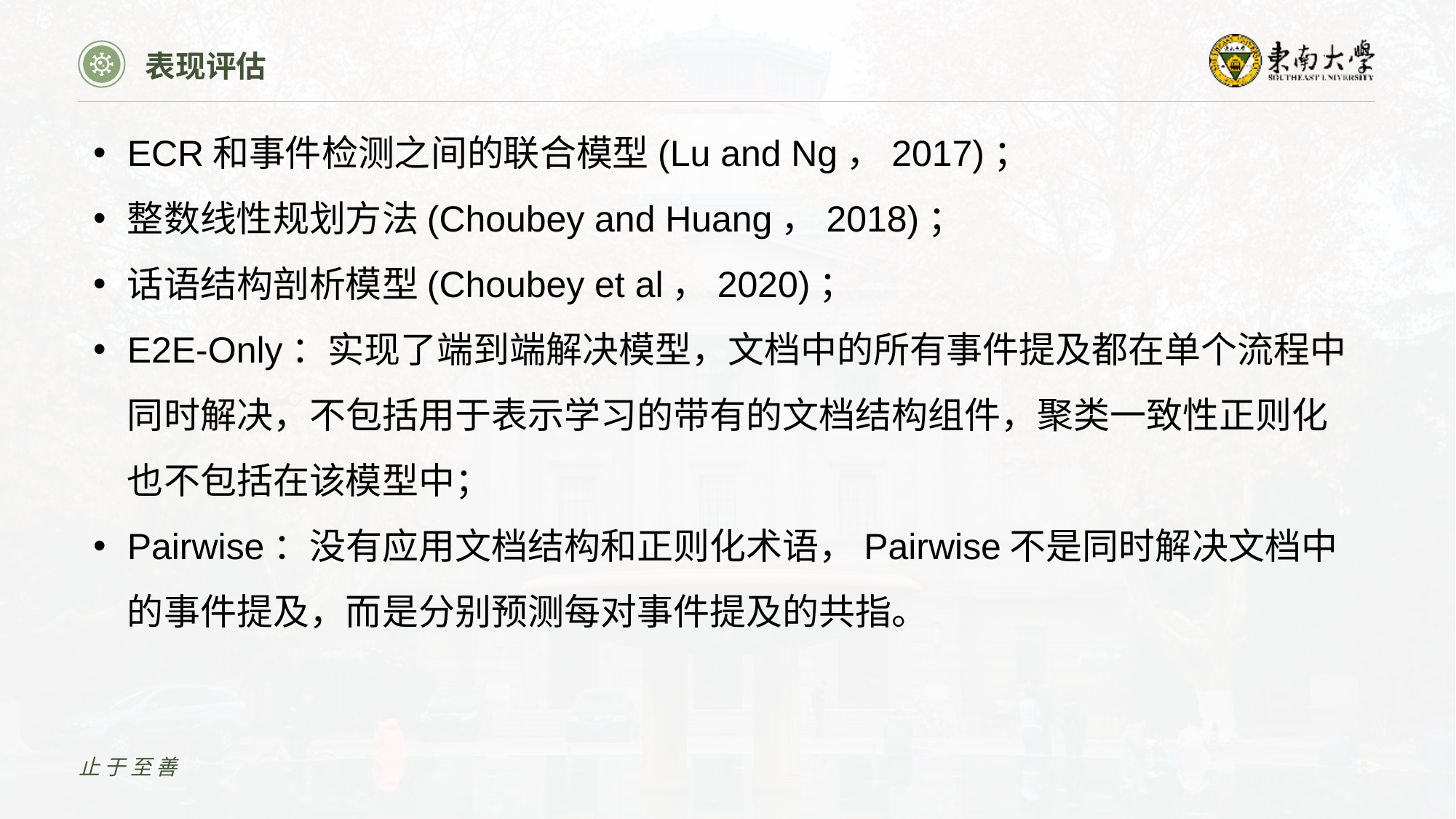

表现评估
ECR和事件检测之间的联合模型(Lu and Ng，2017)；
整数线性规划方法(Choubey and Huang，2018)；
话语结构剖析模型(Choubey et al，2020)；
E2E-Only：实现了端到端解决模型，文档中的所有事件提及都在单个流程中同时解决，不包括用于表示学习的带有的文档结构组件，聚类一致性正则化也不包括在该模型中；
Pairwise：没有应用文档结构和正则化术语，Pairwise不是同时解决文档中的事件提及，而是分别预测每对事件提及的共指。

止于至善
27